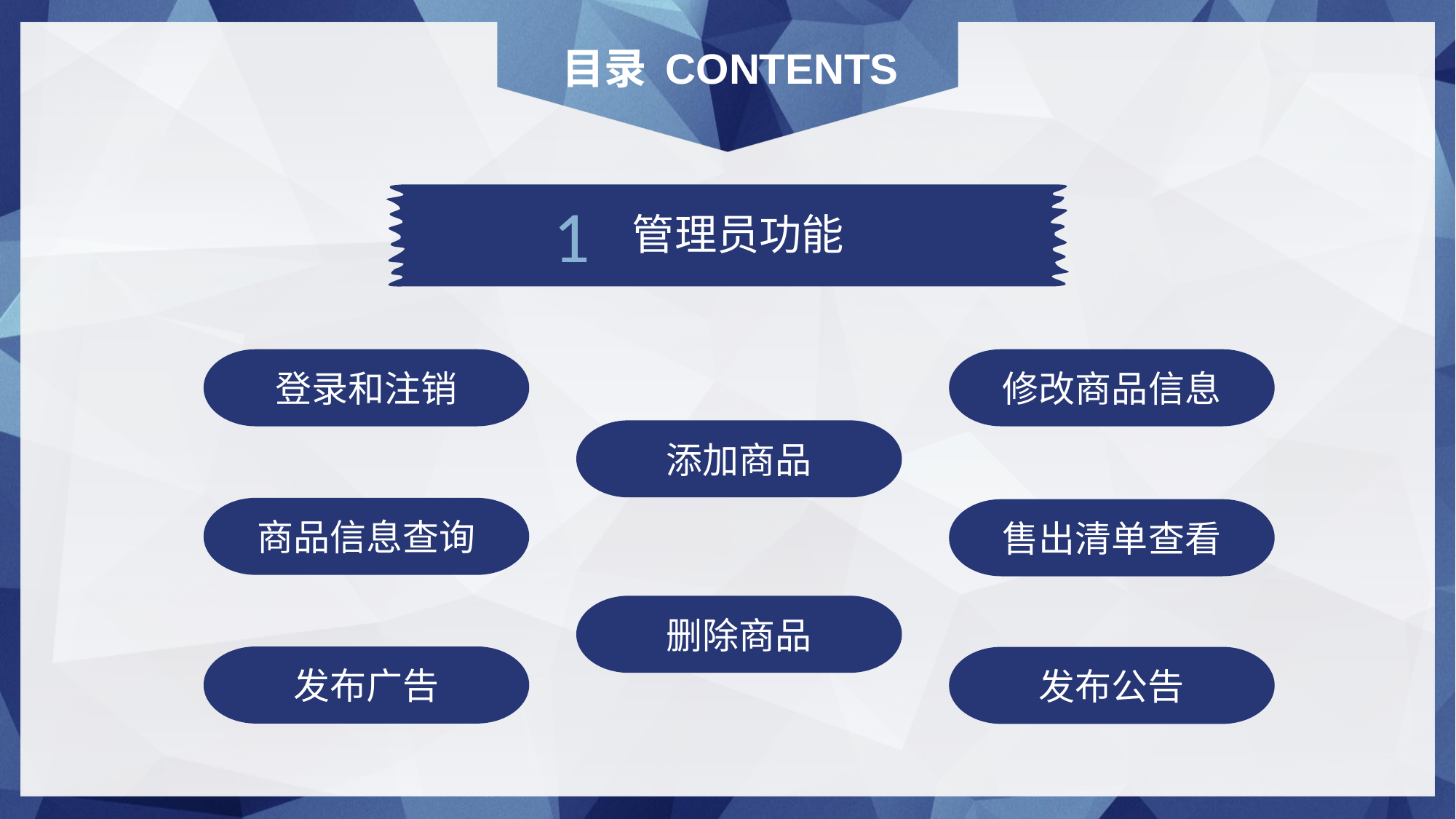

目录
CONTENTS

1
管理员功能
登录和注销
修改商品信息
添加商品
商品信息查询
售出清单查看
删除商品
发布广告
发布公告